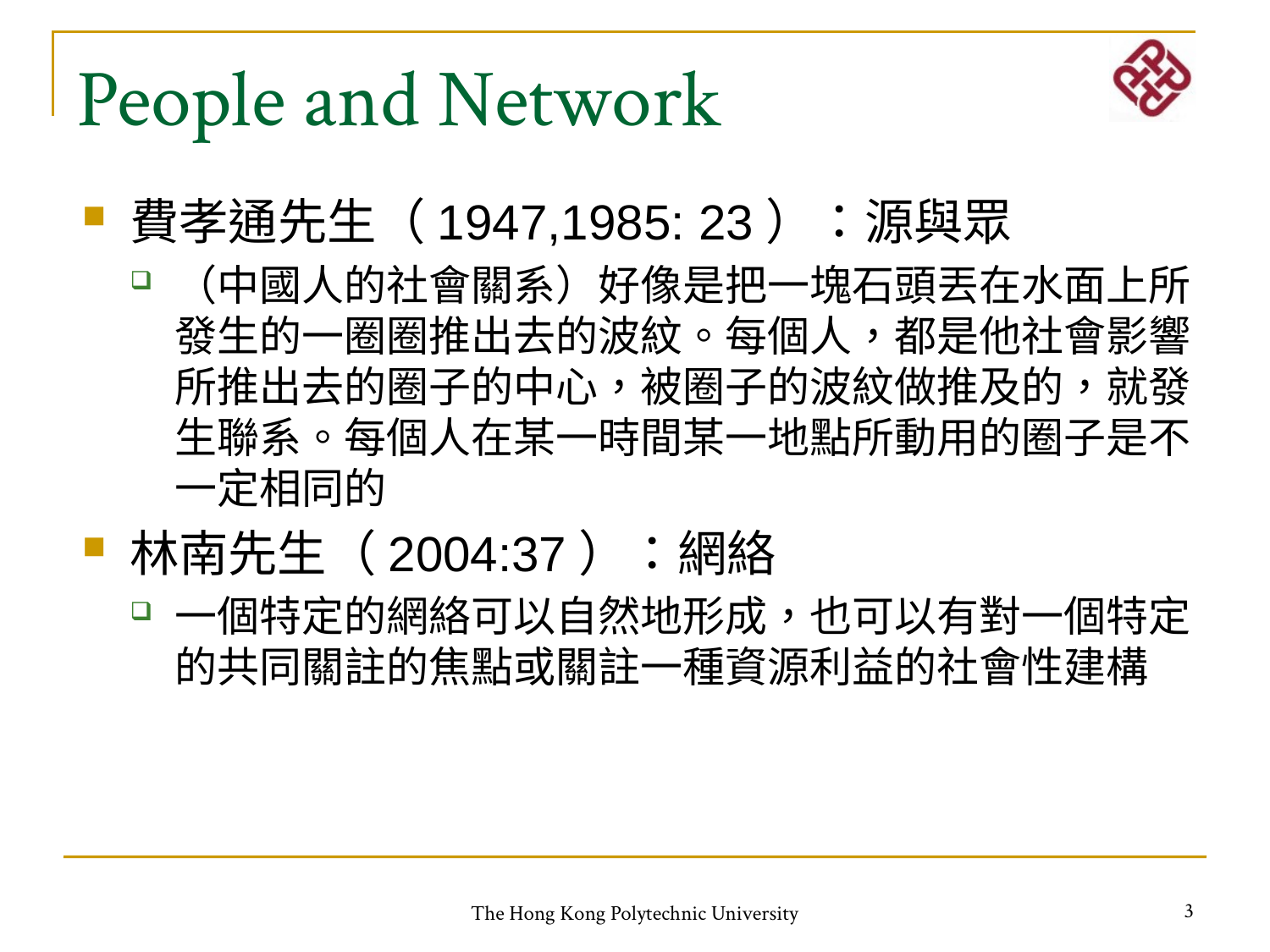

People and Network
費孝通先生（1947,1985: 23）：源與眾
（中國人的社會關系）好像是把一塊石頭丟在水面上所發生的一圈圈推出去的波紋。每個人，都是他社會影響所推出去的圈子的中心，被圈子的波紋做推及的，就發生聯系。每個人在某一時間某一地點所動用的圈子是不一定相同的
林南先生（2004:37）：網絡
一個特定的網絡可以自然地形成，也可以有對一個特定的共同關註的焦點或關註一種資源利益的社會性建構

3
The Hong Kong Polytechnic University